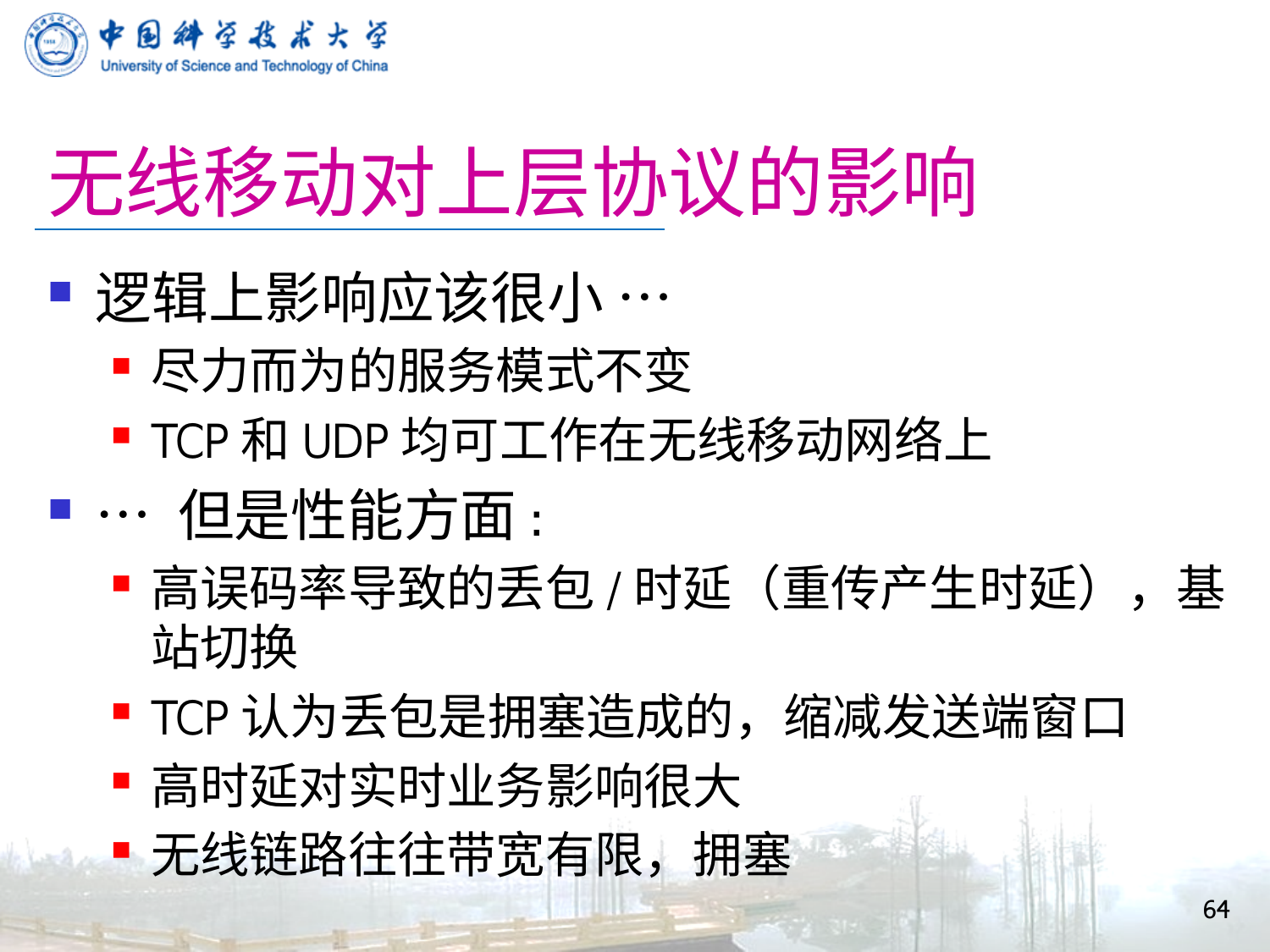

# 无线移动对上层协议的影响
逻辑上影响应该很小 …
尽力而为的服务模式不变
TCP和UDP均可工作在无线移动网络上
… 但是性能方面:
高误码率导致的丢包/时延（重传产生时延），基站切换
TCP认为丢包是拥塞造成的，缩减发送端窗口
高时延对实时业务影响很大
无线链路往往带宽有限，拥塞
64